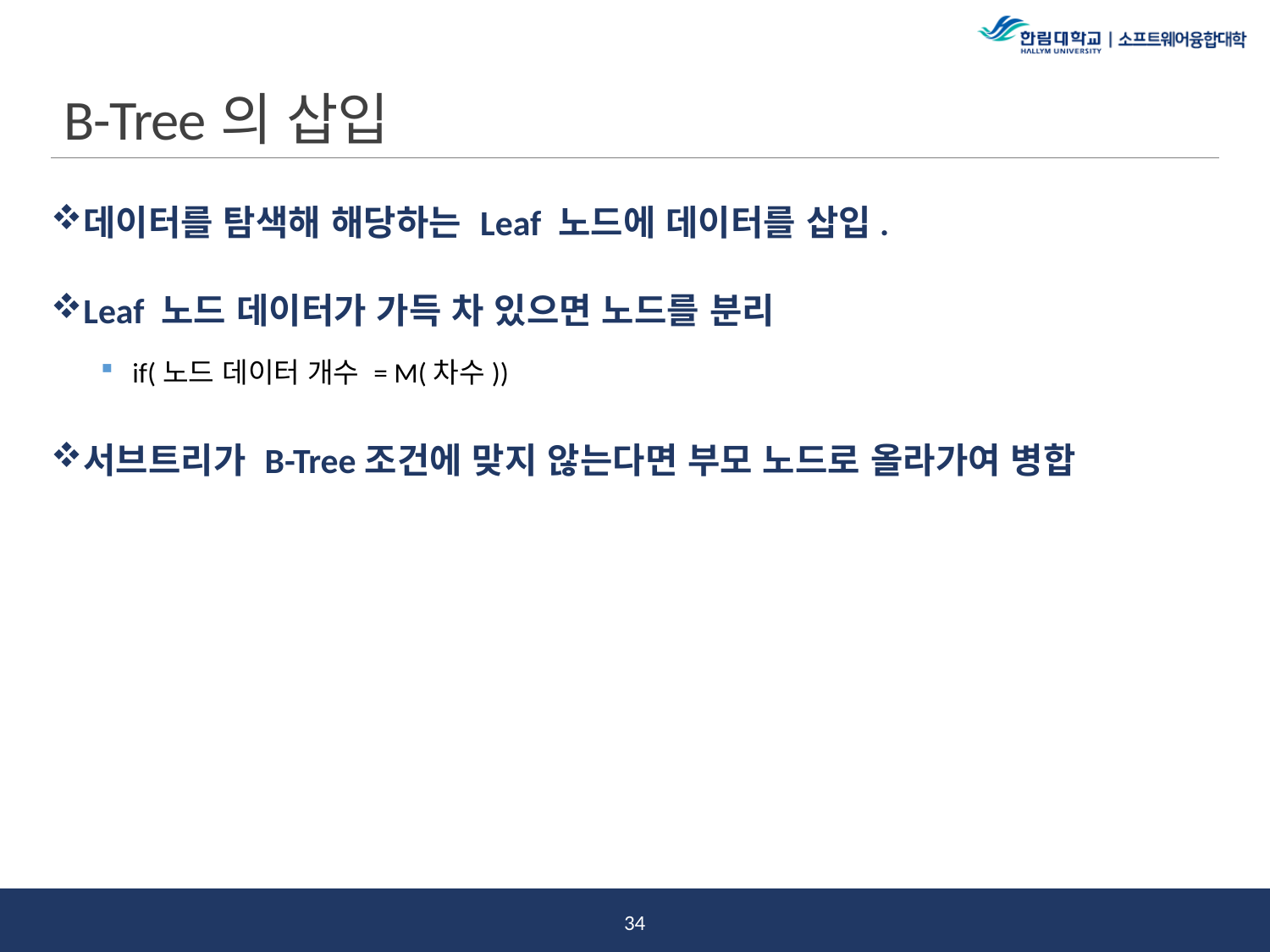

# B-Tree의 삽입
데이터를 탐색해 해당하는 Leaf 노드에 데이터를 삽입.
Leaf 노드 데이터가 가득 차 있으면 노드를 분리
 if(노드 데이터 개수 = M(차수))
서브트리가 B-Tree조건에 맞지 않는다면 부모 노드로 올라가여 병합
34